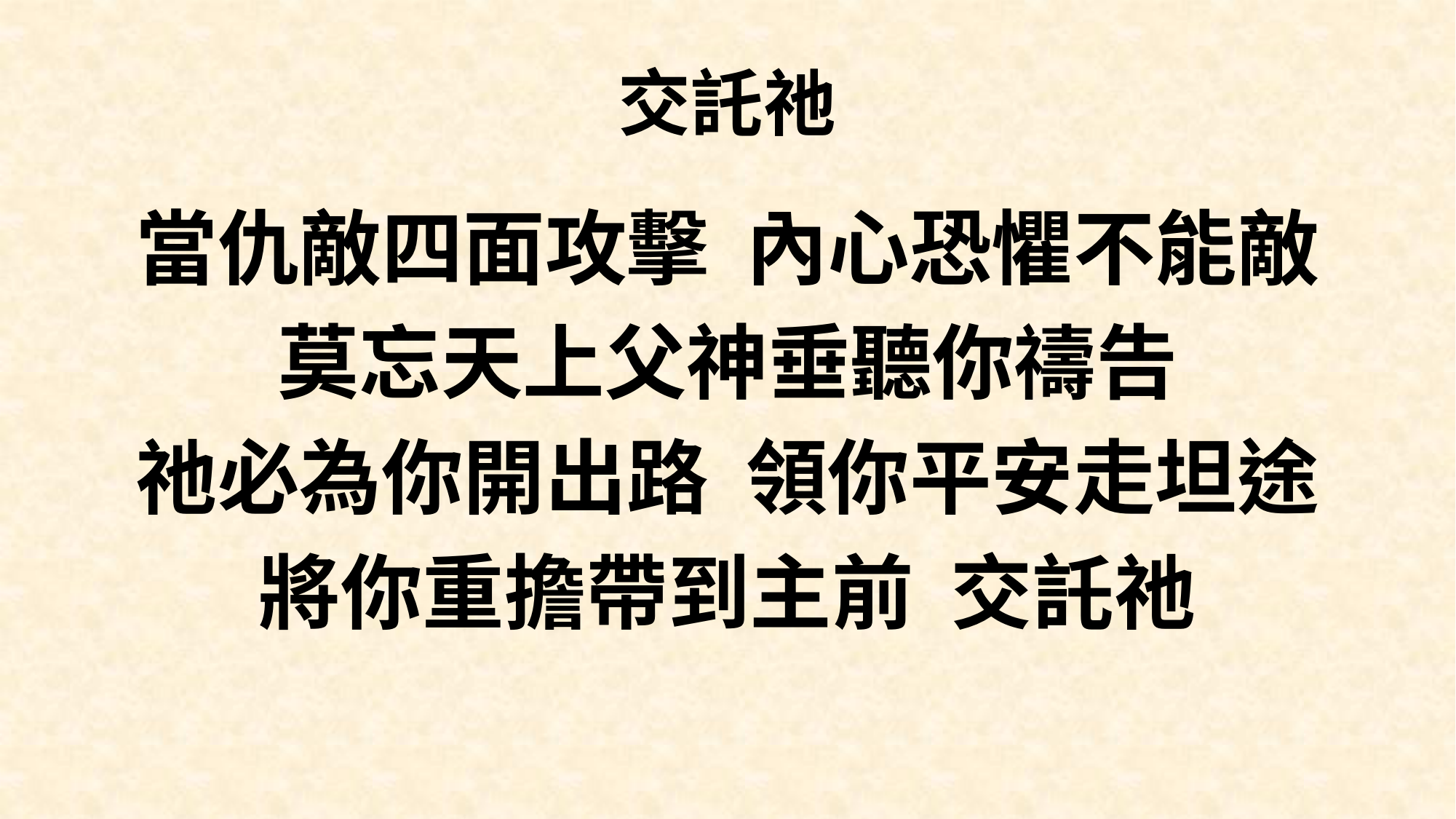

# 交託祂
當仇敵四面攻擊  內心恐懼不能敵
莫忘天上父神垂聽你禱告
祂必為你開出路  領你平安走坦途
將你重擔帶到主前  交託祂